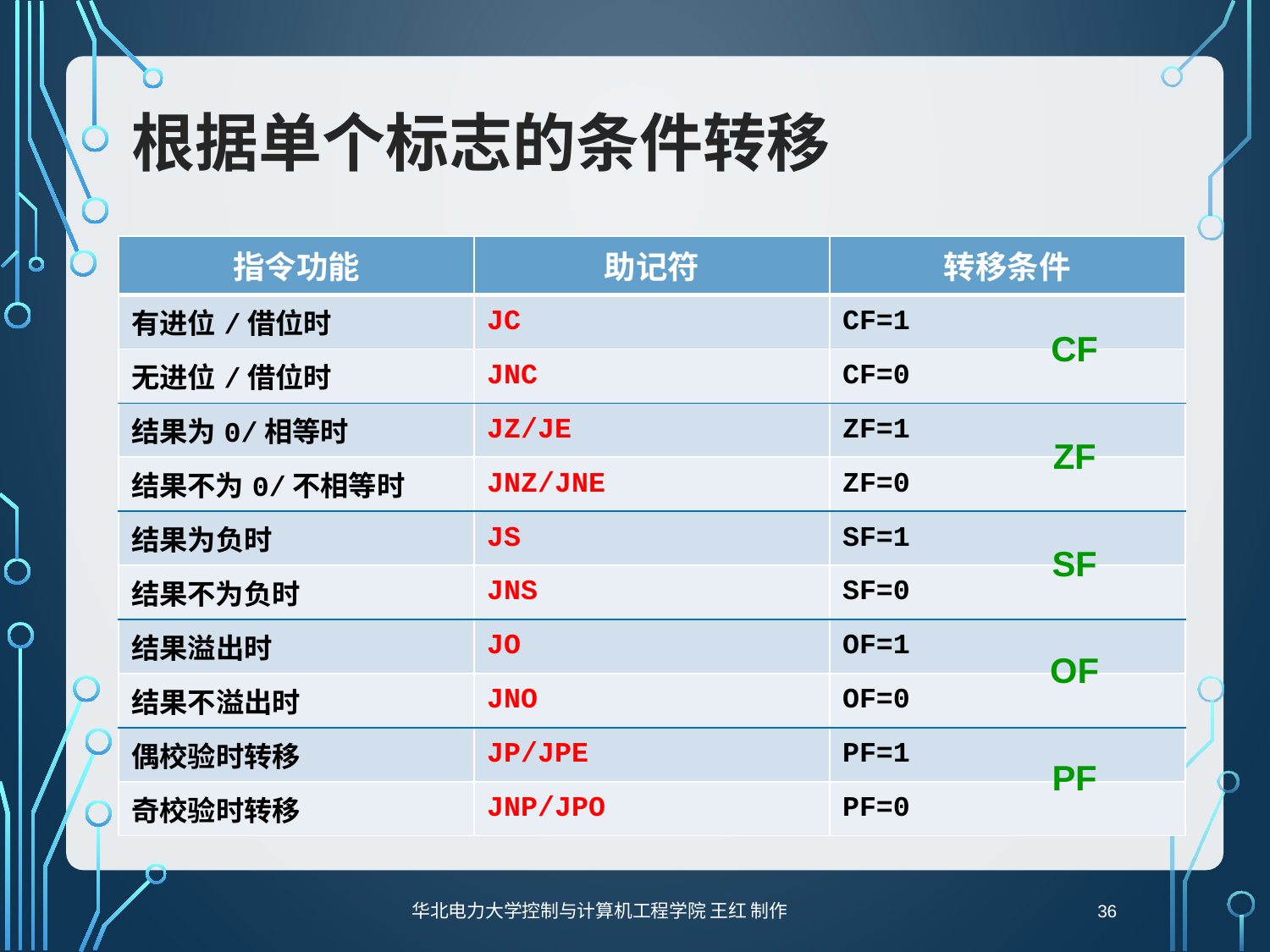

# 根据单个标志的条件转移
| 指令功能 | 助记符 | 转移条件 |
| --- | --- | --- |
| 有进位/借位时 | JC | CF=1 |
| 无进位/借位时 | JNC | CF=0 |
| 结果为0/相等时 | JZ/JE | ZF=1 |
| 结果不为0/不相等时 | JNZ/JNE | ZF=0 |
| 结果为负时 | JS | SF=1 |
| 结果不为负时 | JNS | SF=0 |
| 结果溢出时 | JO | OF=1 |
| 结果不溢出时 | JNO | OF=0 |
| 偶校验时转移 | JP/JPE | PF=1 |
| 奇校验时转移 | JNP/JPO | PF=0 |
CF
ZF
SF
OF
PF
36
华北电力大学控制与计算机工程学院 王红 制作